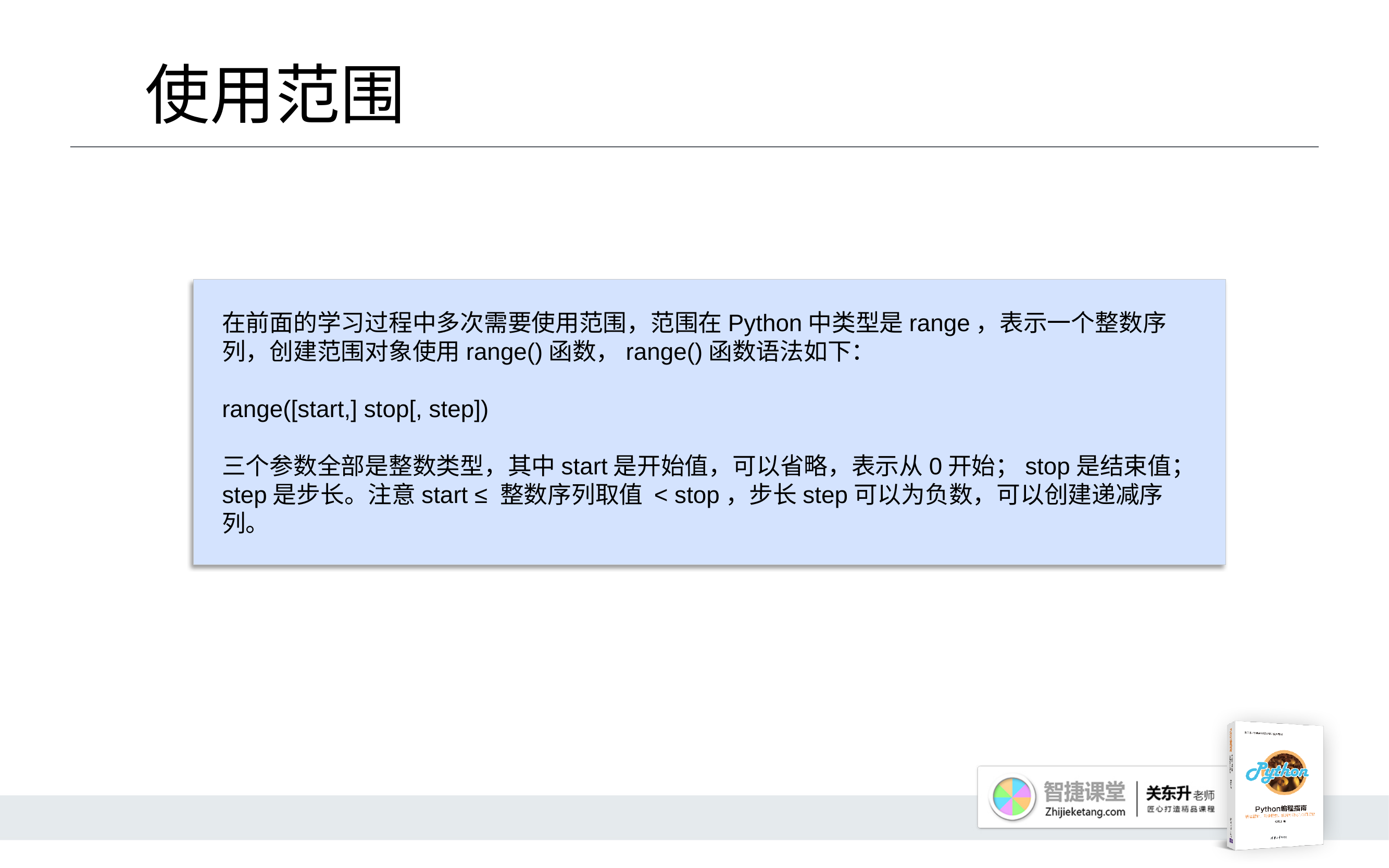

# 使用范围
在前面的学习过程中多次需要使用范围，范围在Python中类型是range，表示一个整数序列，创建范围对象使用range()函数，range()函数语法如下：

range([start,] stop[, step])

三个参数全部是整数类型，其中start是开始值，可以省略，表示从0开始；stop是结束值；step是步长。注意start ≤ 整数序列取值 < stop，步长step可以为负数，可以创建递减序列。